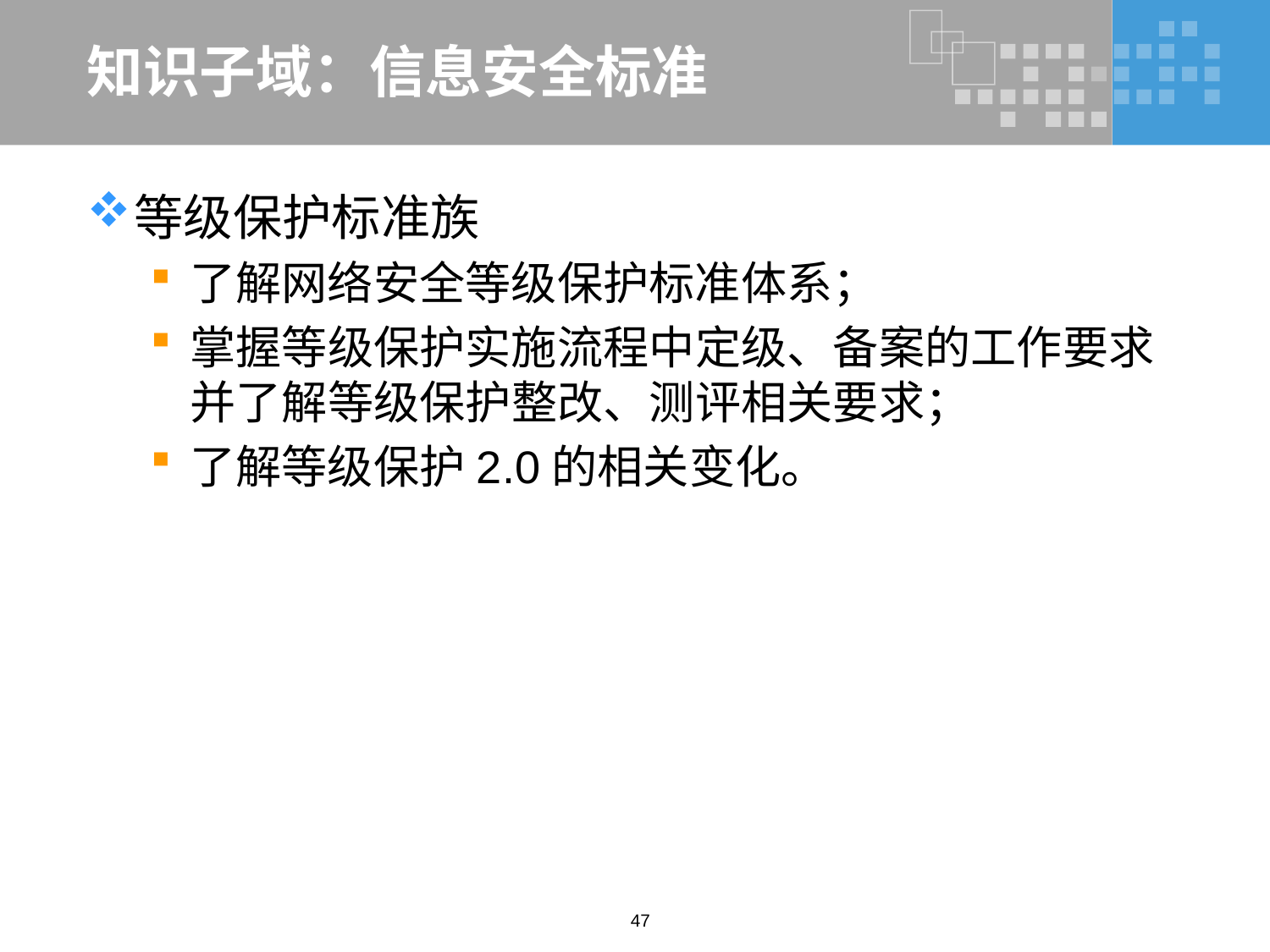

# 知识子域：信息安全标准
等级保护标准族
了解网络安全等级保护标准体系；
掌握等级保护实施流程中定级、备案的工作要求并了解等级保护整改、测评相关要求；
了解等级保护2.0的相关变化。

47